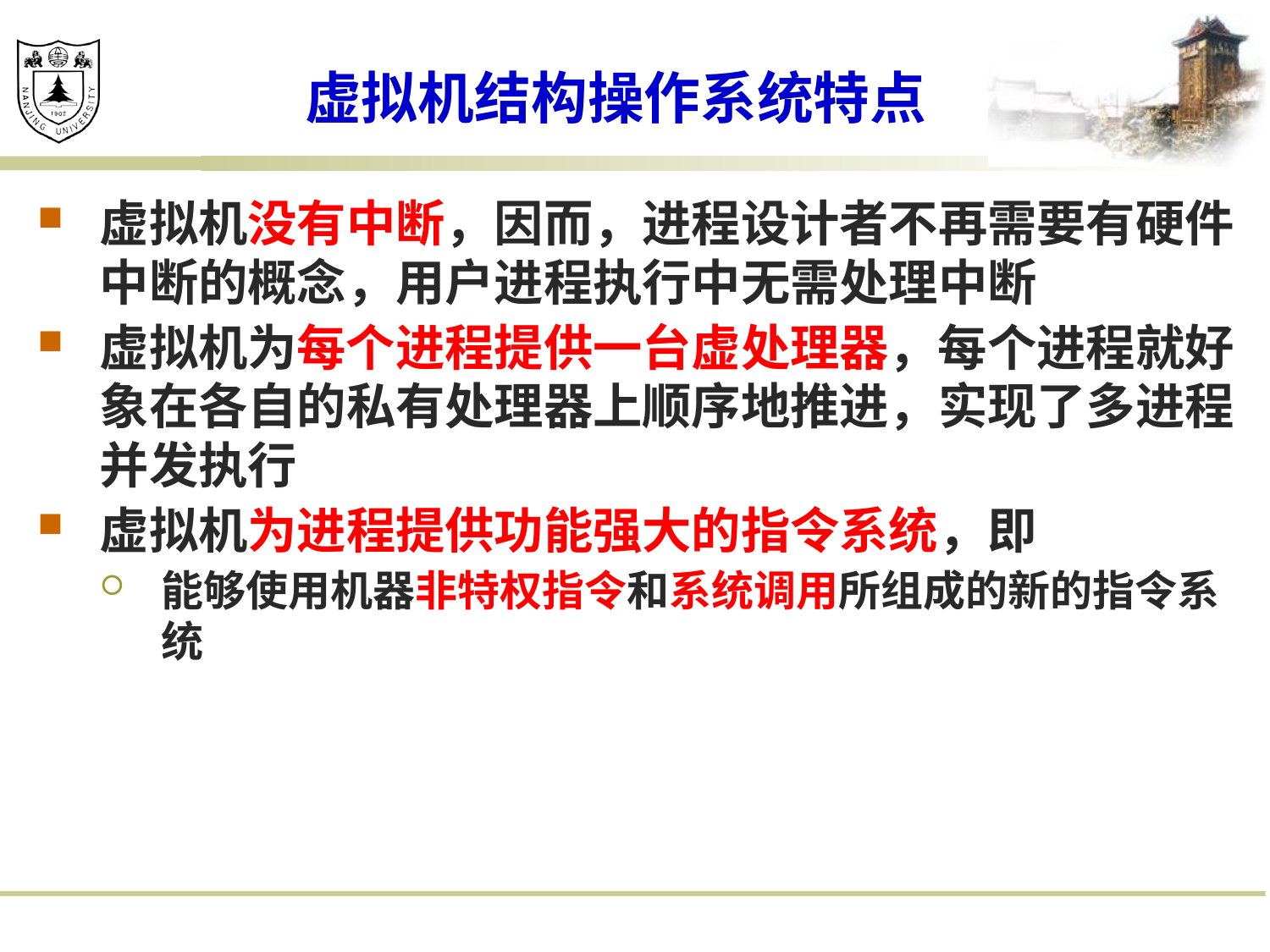

# 虚拟机结构操作系统特点
虚拟机没有中断，因而，进程设计者不再需要有硬件中断的概念，用户进程执行中无需处理中断
虚拟机为每个进程提供一台虚处理器，每个进程就好象在各自的私有处理器上顺序地推进，实现了多进程并发执行
虚拟机为进程提供功能强大的指令系统，即
能够使用机器非特权指令和系统调用所组成的新的指令系统

131